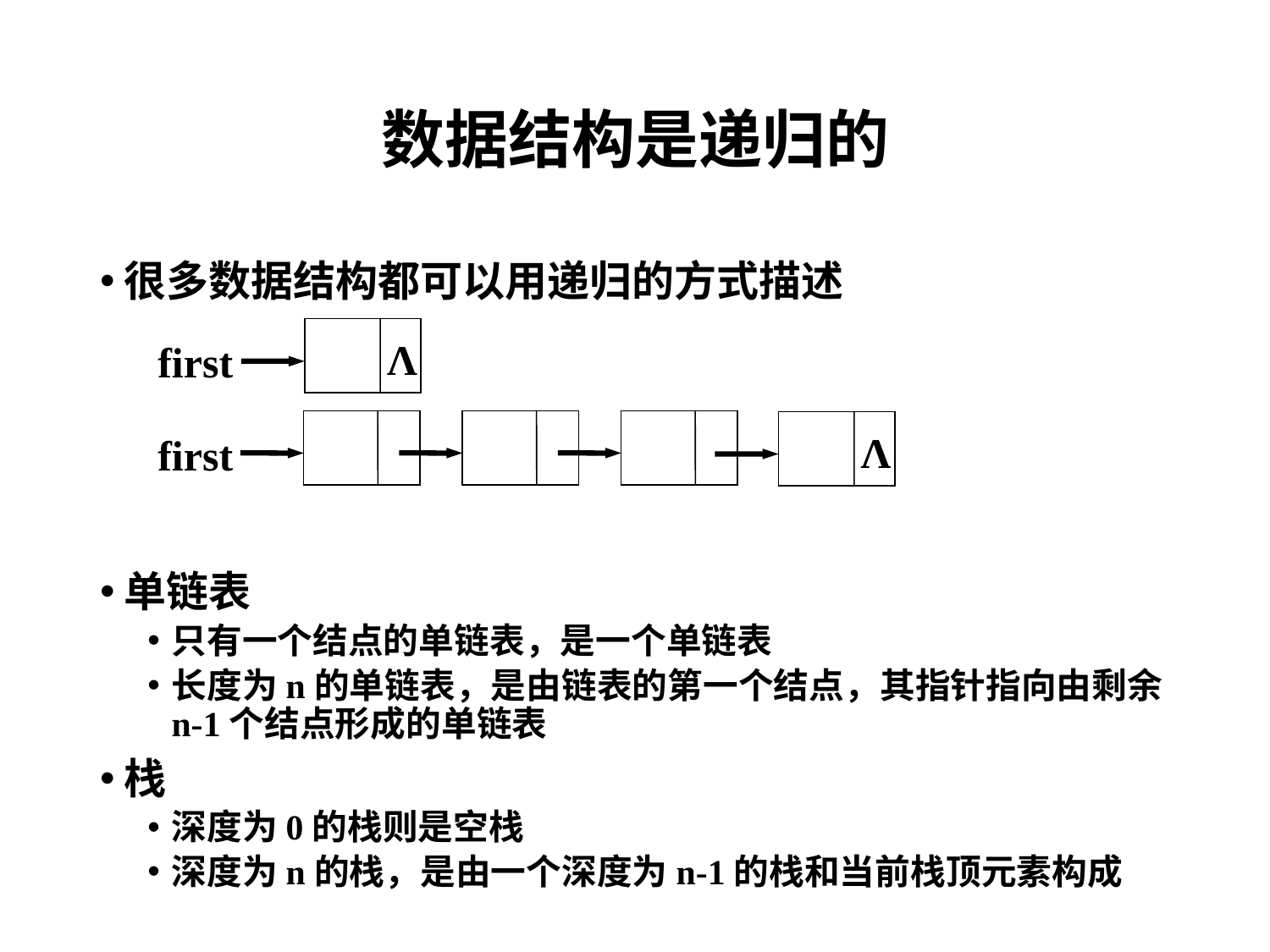

# 数据结构是递归的
很多数据结构都可以用递归的方式描述

单链表
只有一个结点的单链表，是一个单链表
长度为n的单链表，是由链表的第一个结点，其指针指向由剩余n-1个结点形成的单链表
栈
深度为0的栈则是空栈
深度为n的栈，是由一个深度为n-1的栈和当前栈顶元素构成

Λ
first

Λ
first